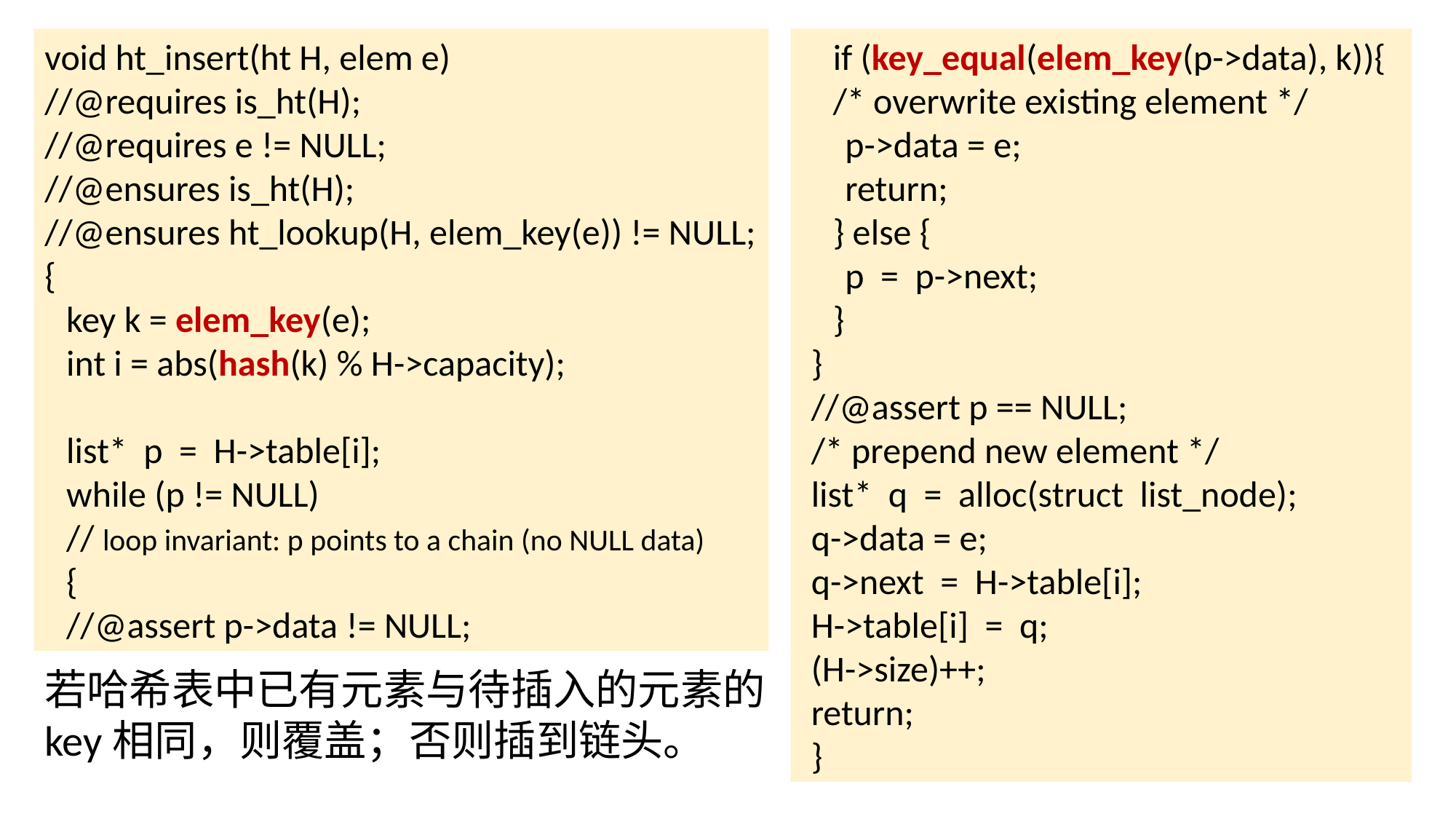

void ht_insert(ht H, elem e)
//@requires is_ht(H);
//@requires e != NULL;
//@ensures is_ht(H);
//@ensures ht_lookup(H, elem_key(e)) != NULL;
{
key k = elem_key(e);
int i = abs(hash(k) % H->capacity);

list*  p  =  H->table[i];
while (p != NULL)
// loop invariant: p points to a chain (no NULL data)
{
//@assert p->data != NULL;
if (key_equal(elem_key(p->data), k)){
/* overwrite existing element */
p->data = e;
return;
} else {
p  =  p->next;
}
}
//@assert p == NULL;
/* prepend new element */
list*  q  =  alloc(struct  list_node);
q->data = e;
q->next  =  H->table[i];
H->table[i]  =  q;
(H->size)++;
return;
}
若哈希表中已有元素与待插入的元素的key相同，则覆盖；否则插到链头。